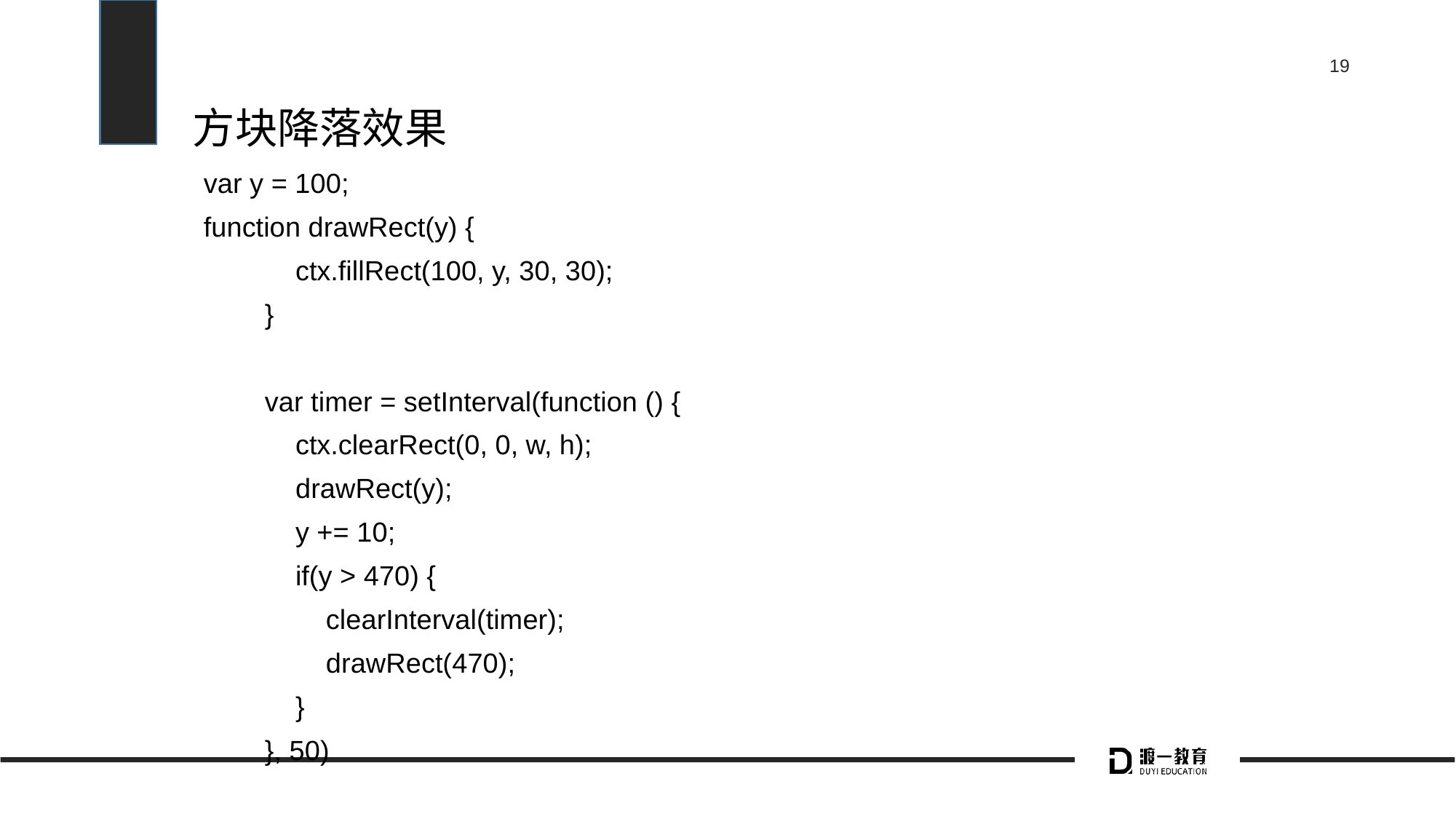

# 方块降落效果
var y = 100;
function drawRect(y) {
            ctx.fillRect(100, y, 30, 30);
        }

        var timer = setInterval(function () {
            ctx.clearRect(0, 0, w, h);
            drawRect(y);
            y += 10;
            if(y > 470) {
                clearInterval(timer);
                drawRect(470);
            }
        }, 50)